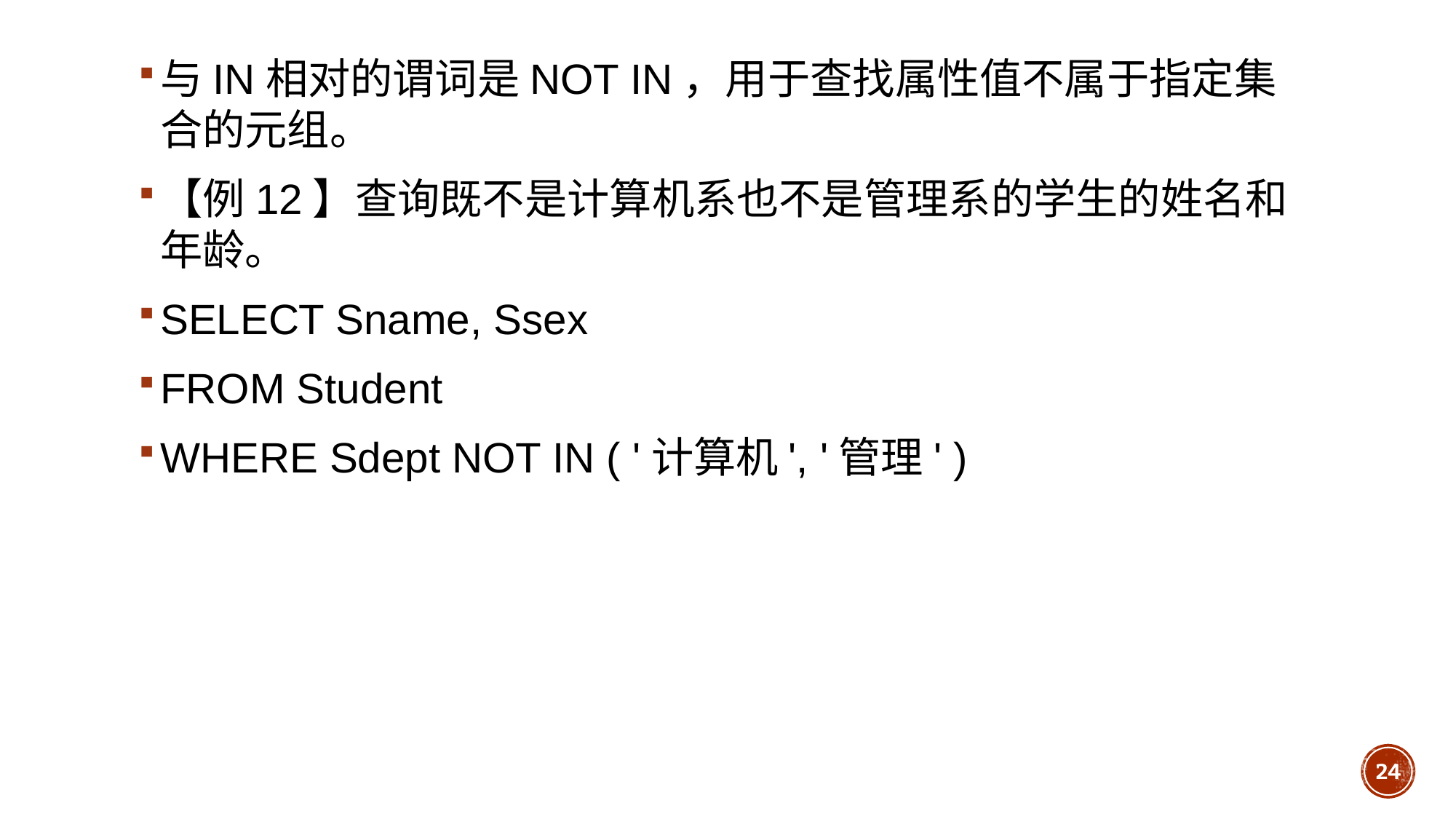

与IN相对的谓词是NOT IN，用于查找属性值不属于指定集合的元组。
【例12】查询既不是计算机系也不是管理系的学生的姓名和年龄。
SELECT Sname, Ssex
FROM Student
WHERE Sdept NOT IN ( '计算机', '管理' )
24